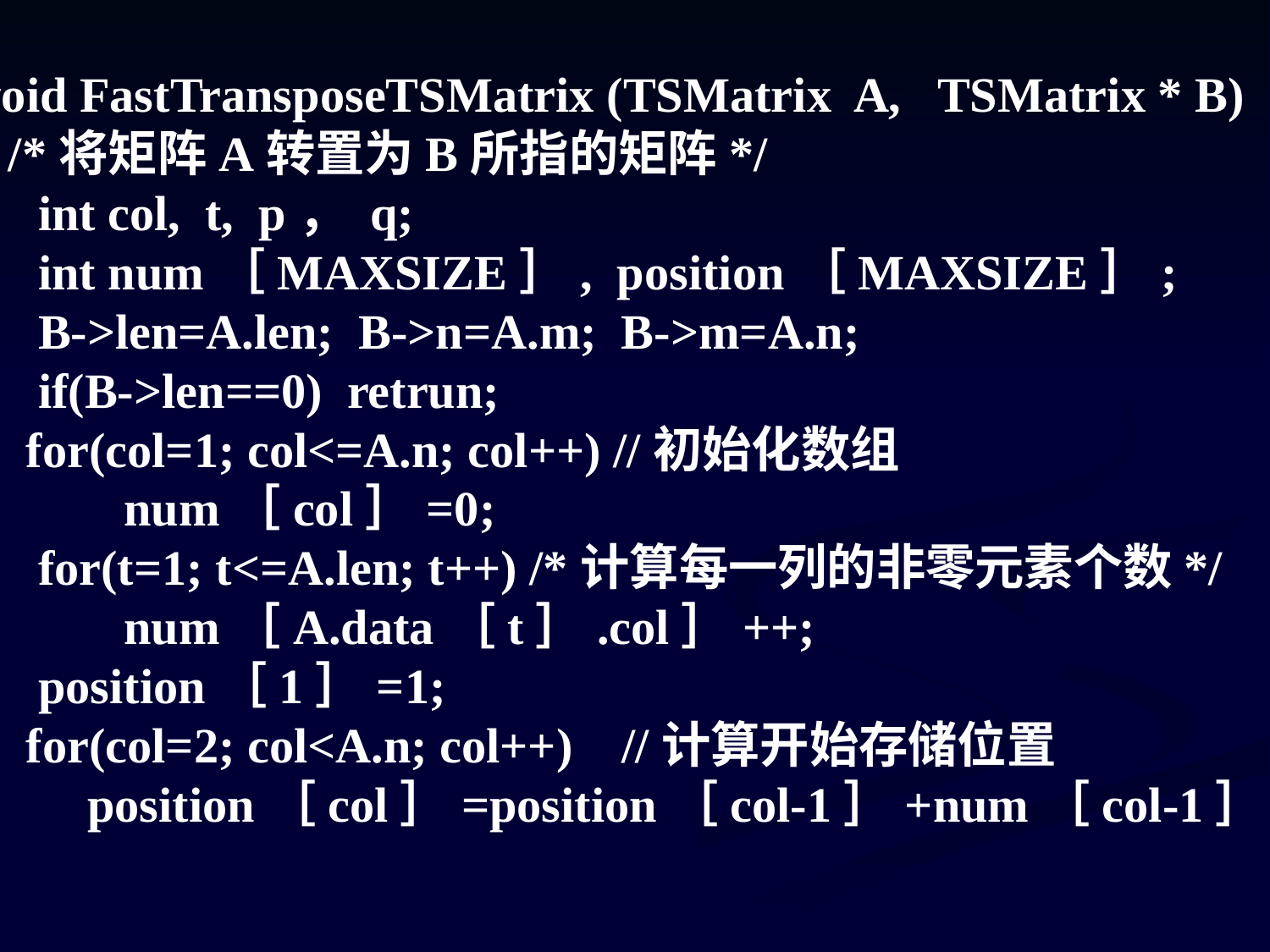

void FastTransposeTSMatrix (TSMatrix  A,   TSMatrix * B)
{ /*将矩阵A转置为B所指的矩阵*/
     int col,  t,  p， q;
     int num［MAXSIZE］,  position［MAXSIZE］;
     B->len=A.len;  B->n=A.m;  B->m=A.n;
     if(B->len==0)  retrun;
    for(col=1; col<=A.n; col++) //初始化数组
            num［col］=0;
     for(t=1; t<=A.len; t++) /*计算每一列的非零元素个数*/
            num［A.data［t］.col］++;
     position［1］=1;
    for(col=2; col<A.n; col++)    //计算开始存储位置
         position［col］=position［col-1］+num［col-1］;